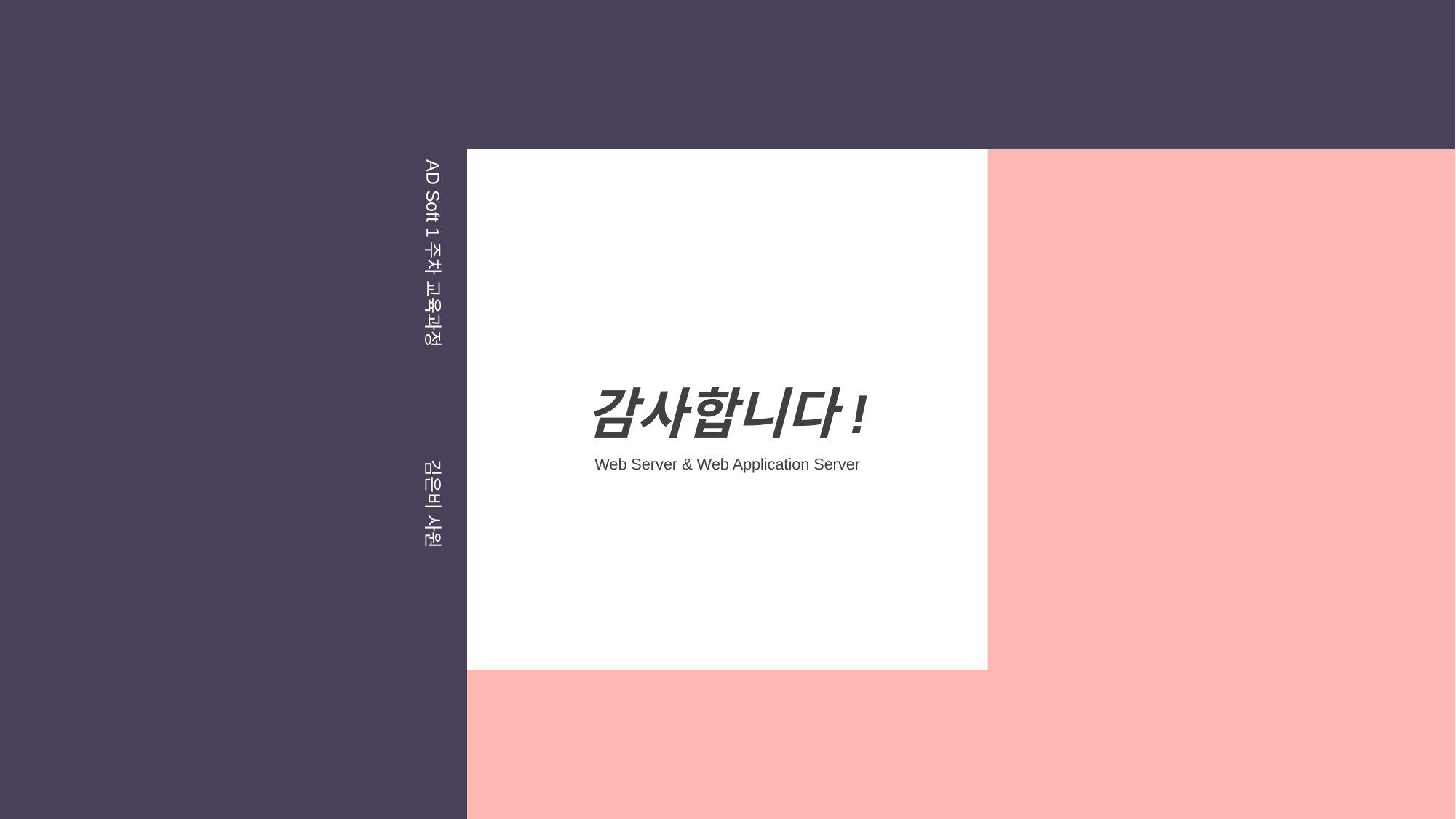

AD Soft 1주차 교육과정                      김은비 사원

감사합니다!
Web Server & Web Application Server